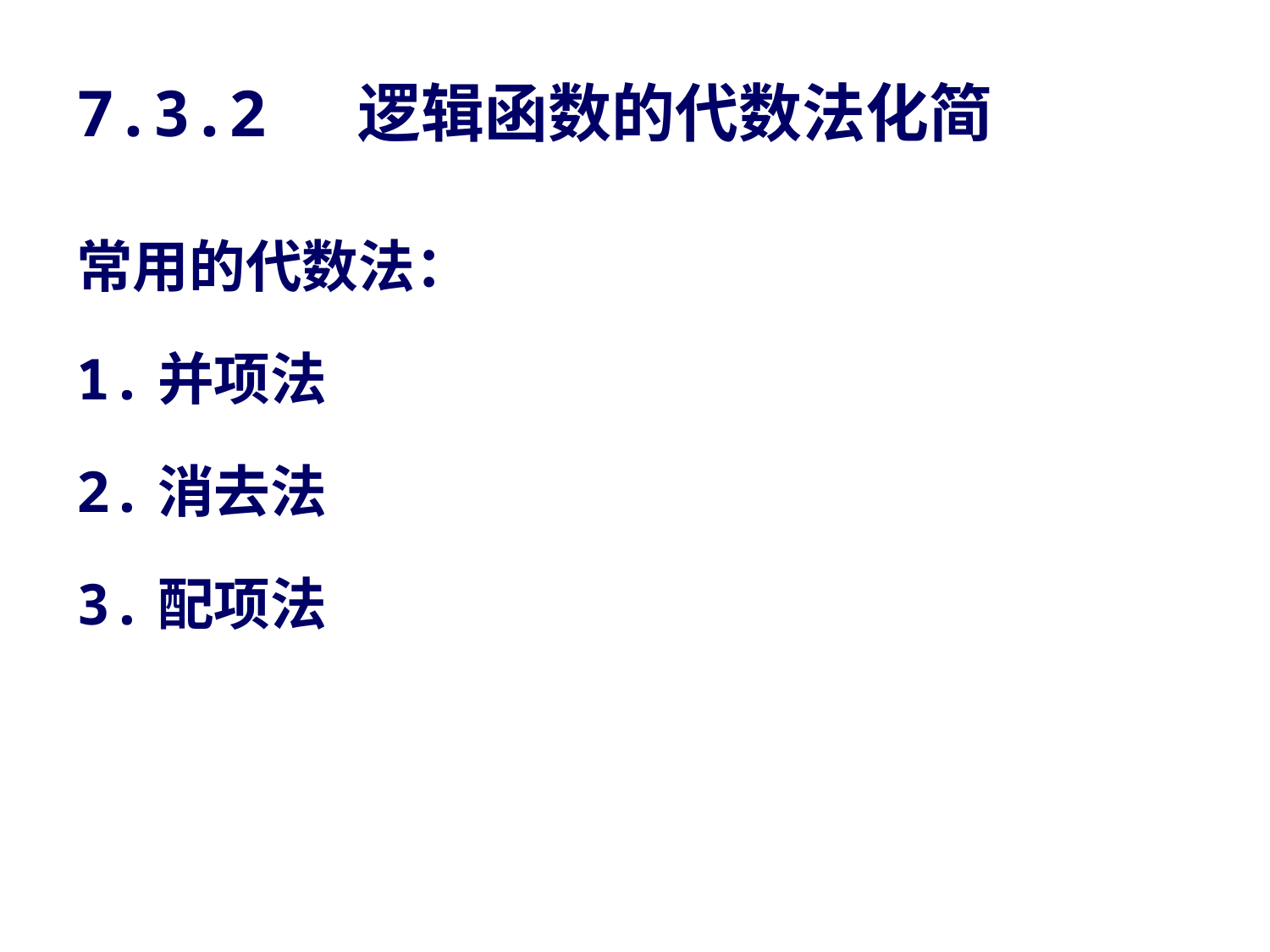

# 7.3.2  逻辑函数的代数法化简
常用的代数法：
1.并项法
2.消去法
3.配项法